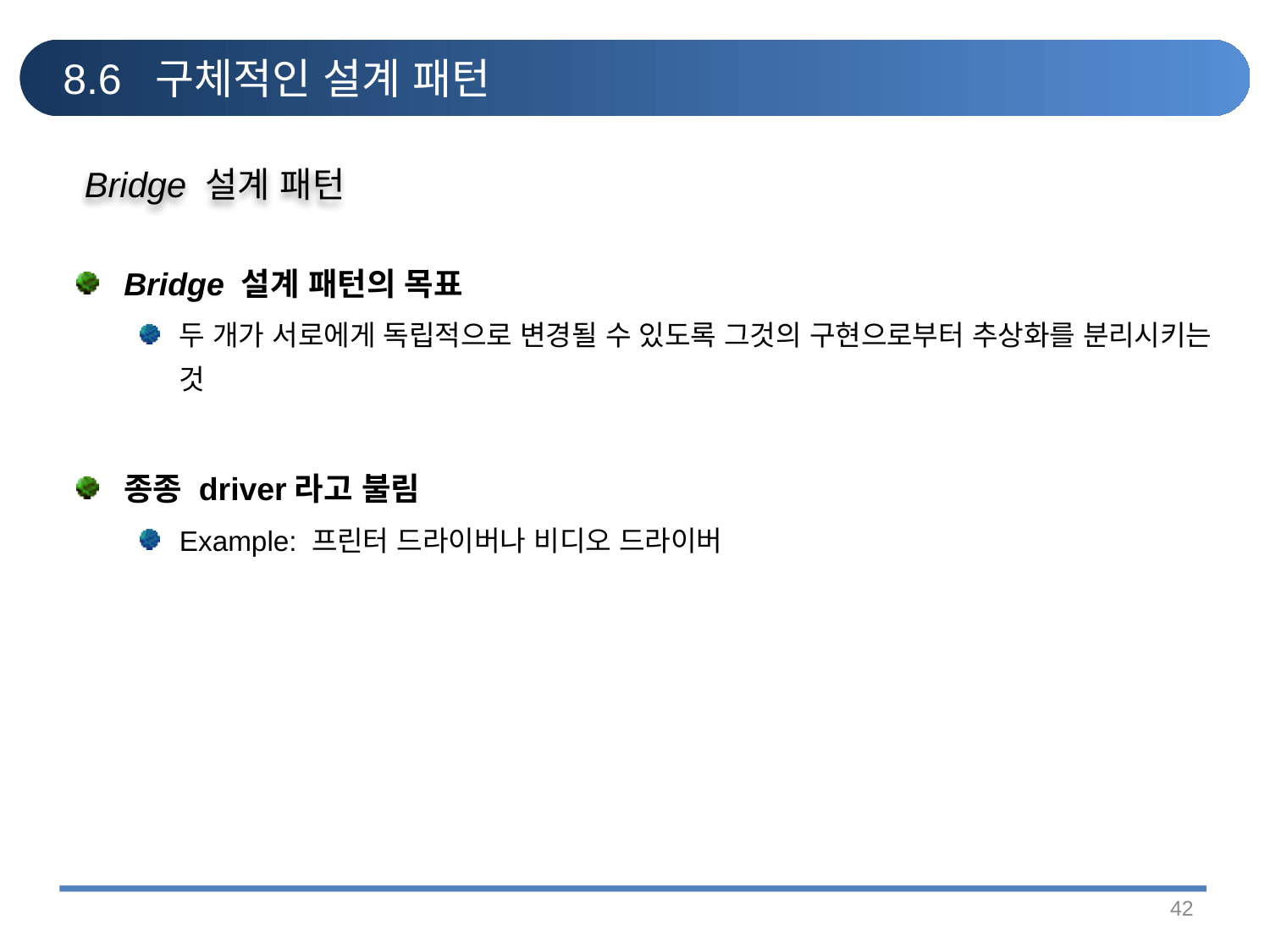

# 8.6  구체적인 설계 패턴
Bridge 설계 패턴
Bridge 설계 패턴의 목표
두 개가 서로에게 독립적으로 변경될 수 있도록 그것의 구현으로부터 추상화를 분리시키는 것

종종 driver라고 불림
Example: 프린터 드라이버나 비디오 드라이버
42